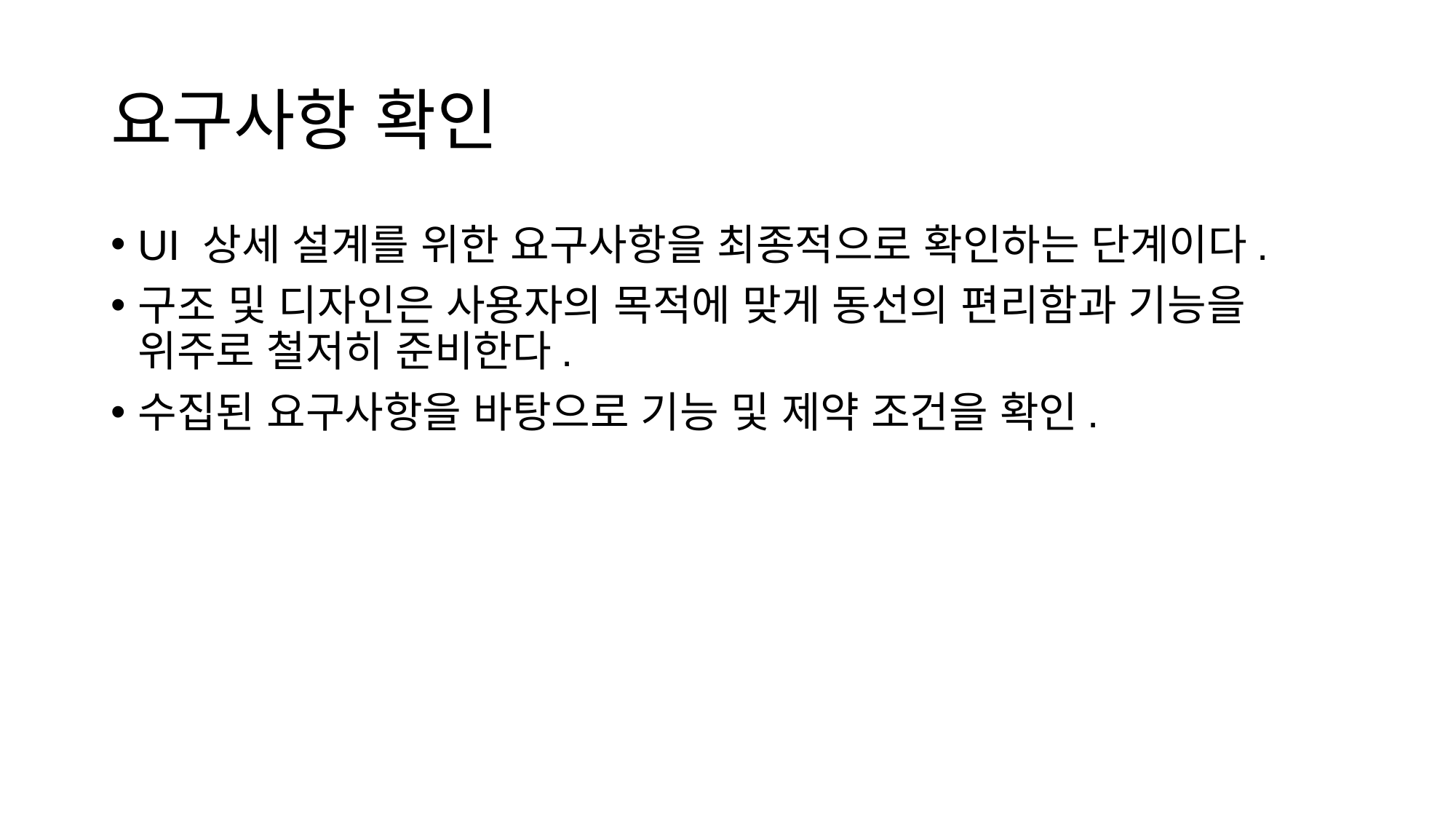

# 요구사항 확인
UI 상세 설계를 위한 요구사항을 최종적으로 확인하는 단계이다.
구조 및 디자인은 사용자의 목적에 맞게 동선의 편리함과 기능을 위주로 철저히 준비한다.
수집된 요구사항을 바탕으로 기능 및 제약 조건을 확인.